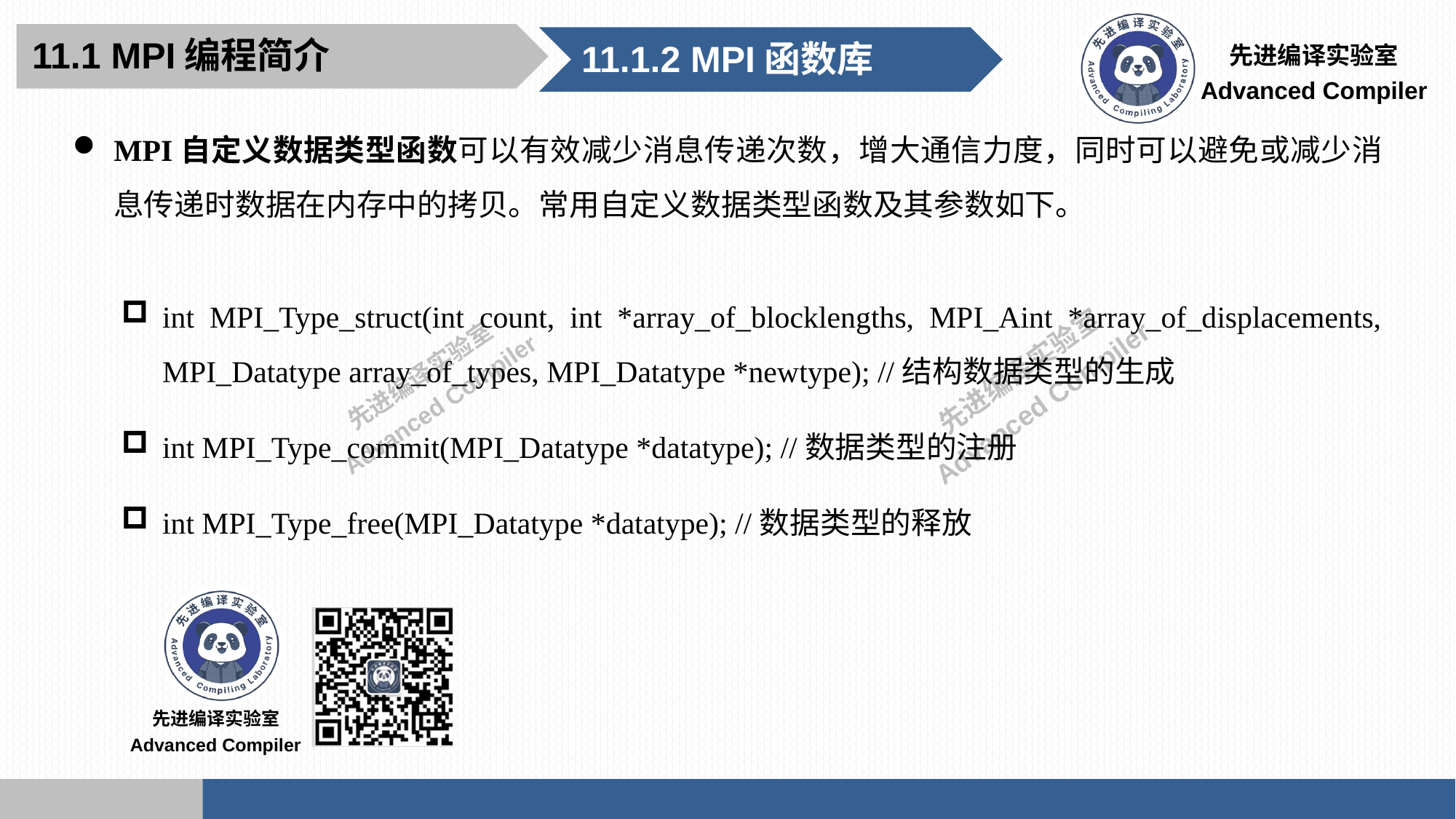

11.1 MPI编程简介

11.1.2 MPI函数库
MPI自定义数据类型函数可以有效减少消息传递次数，增大通信力度，同时可以避免或减少消息传递时数据在内存中的拷贝。常用自定义数据类型函数及其参数如下。
int MPI_Type_struct(int count, int *array_of_blocklengths, MPI_Aint *array_of_displacements, MPI_Datatype array_of_types, MPI_Datatype *newtype); //结构数据类型的生成
int MPI_Type_commit(MPI_Datatype *datatype); //数据类型的注册
int MPI_Type_free(MPI_Datatype *datatype); //数据类型的释放